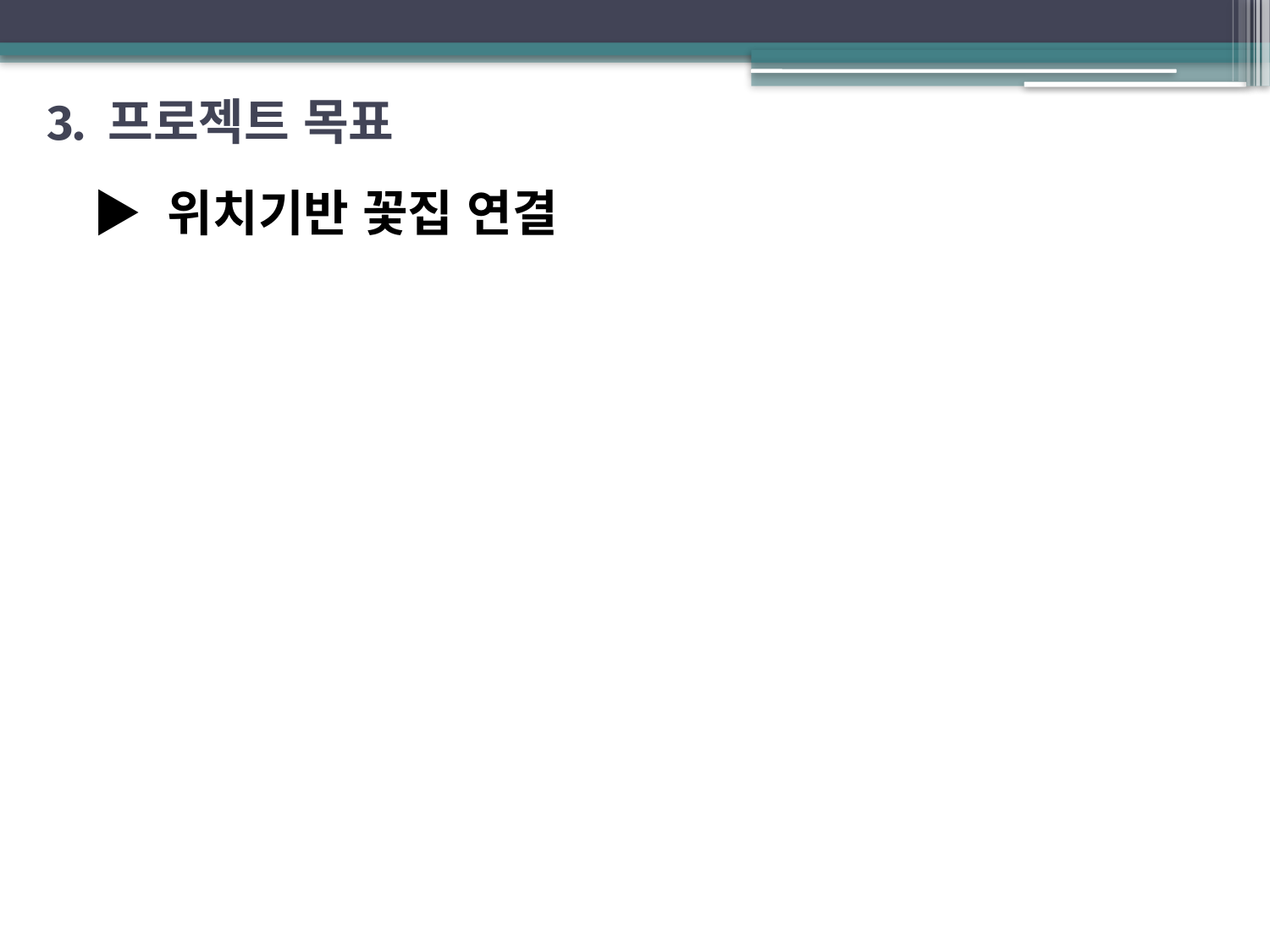

# 3. 프로젝트 목표
▶ 위치기반 꽃집 연결